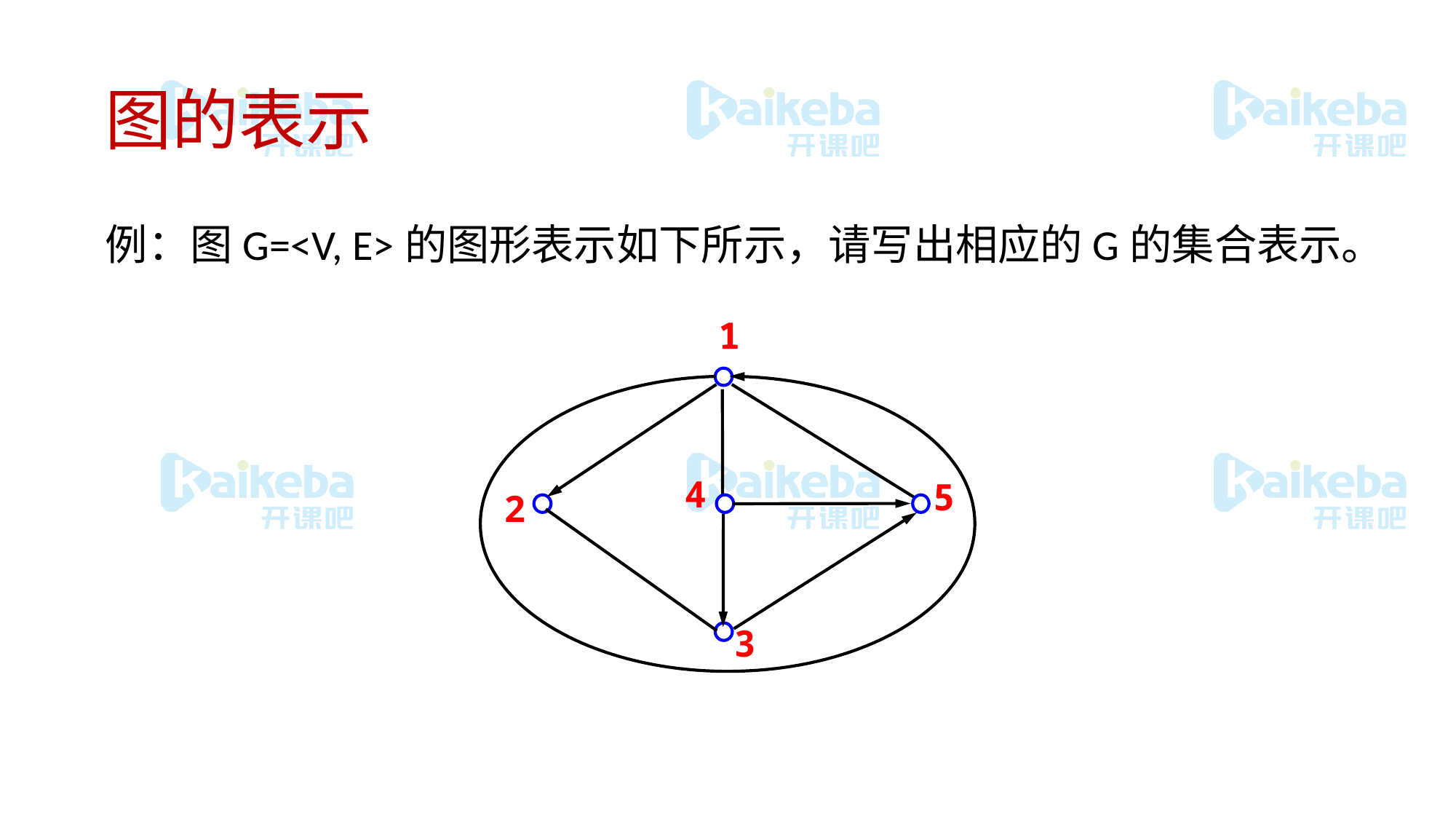

# 图的表示
例：图G=<V, E>的图形表示如下所示，请写出相应的G的集合表示。

1

4
5
2

3